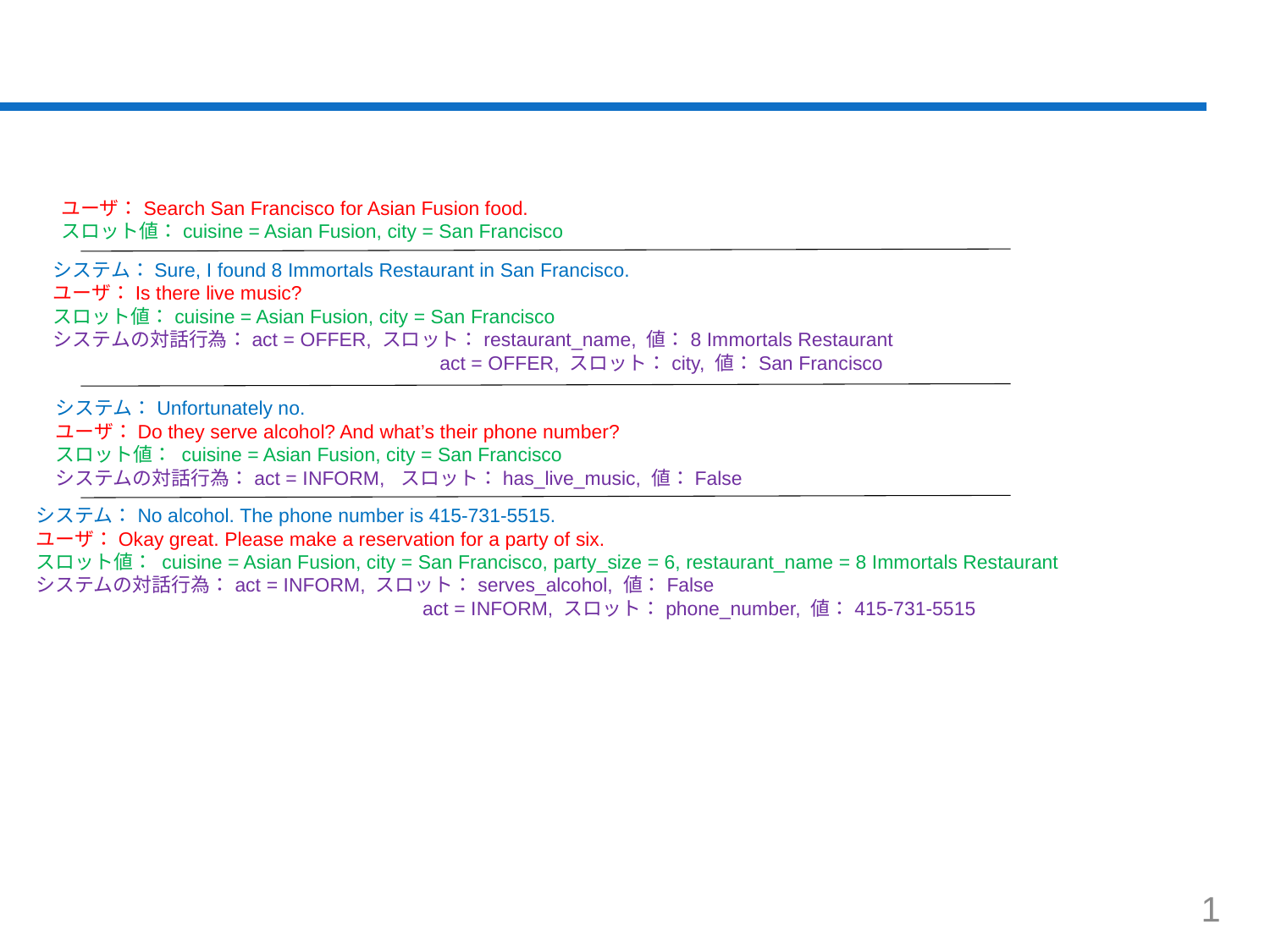

ユーザ：Search San Francisco for Asian Fusion food.
スロット値：cuisine = Asian Fusion, city = San Francisco
システム：Sure, I found 8 Immortals Restaurant in San Francisco.
ユーザ：Is there live music?
スロット値：cuisine = Asian Fusion, city = San Francisco
システムの対話行為：act = OFFER, スロット：restaurant_name, 値：8 Immortals Restaurant
			 act = OFFER, スロット：city, 値：San Francisco
システム：Unfortunately no.
ユーザ：Do they serve alcohol? And what’s their phone number?
スロット値： cuisine = Asian Fusion, city = San Francisco
システムの対話行為：act = INFORM,  スロット：has_live_music, 値：False
システム：No alcohol. The phone number is 415-731-5515.
ユーザ：Okay great. Please make a reservation for a party of six.
スロット値： cuisine = Asian Fusion, city = San Francisco, party_size = 6, restaurant_name = 8 Immortals Restaurant
システムの対話行為：act = INFORM, スロット：serves_alcohol, 値：False
			 act = INFORM, スロット：phone_number, 値：415-731-5515
1